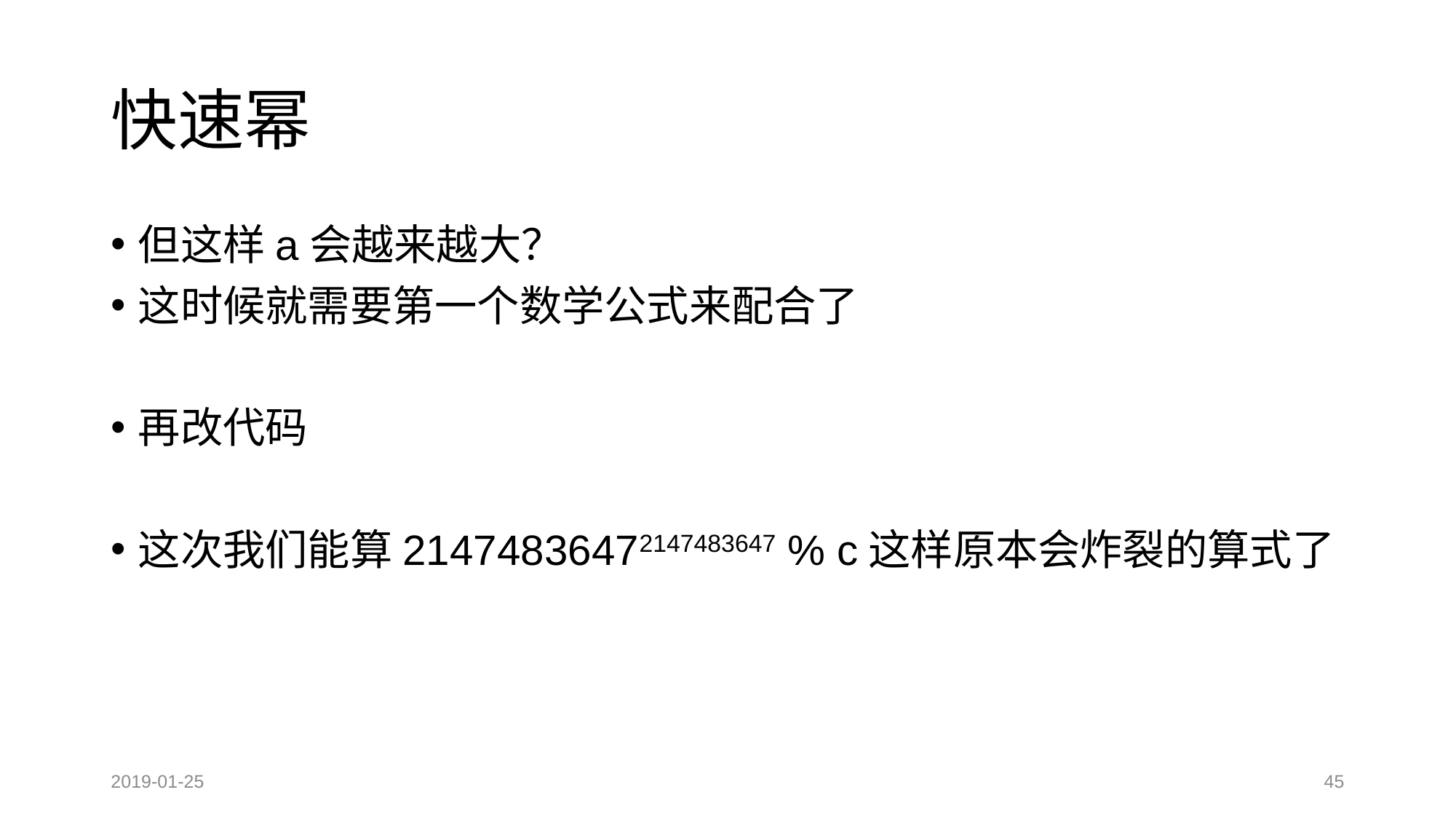

# 快速幂
但这样a会越来越大？
这时候就需要第一个数学公式来配合了

再改代码

这次我们能算21474836472147483647 % c这样原本会炸裂的算式了

2019-01-25
45